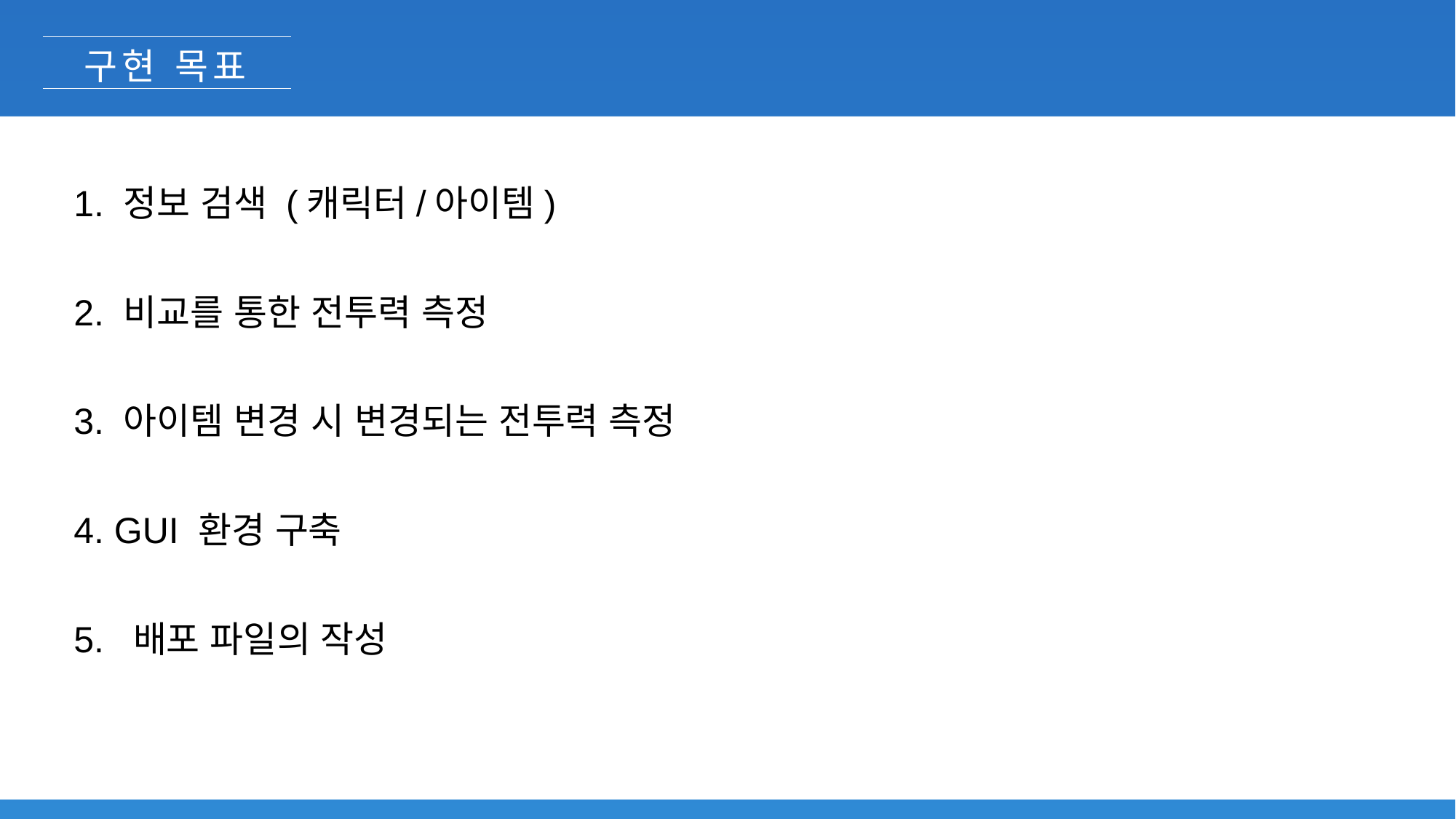

구현 목표
1. 캐릭터 정보 검색
2. 아이템 정보 검색
3. 전투력 측정
4. 기준 캐릭터 설정
5. 아이템 변경 후 변경 전투력 측정

1. 정보 검색 (캐릭터/아이템)

2. 비교를 통한 전투력 측정

3. 아이템 변경 시 변경되는 전투력 측정

4. GUI 환경 구축

5.  배포 파일의 작성